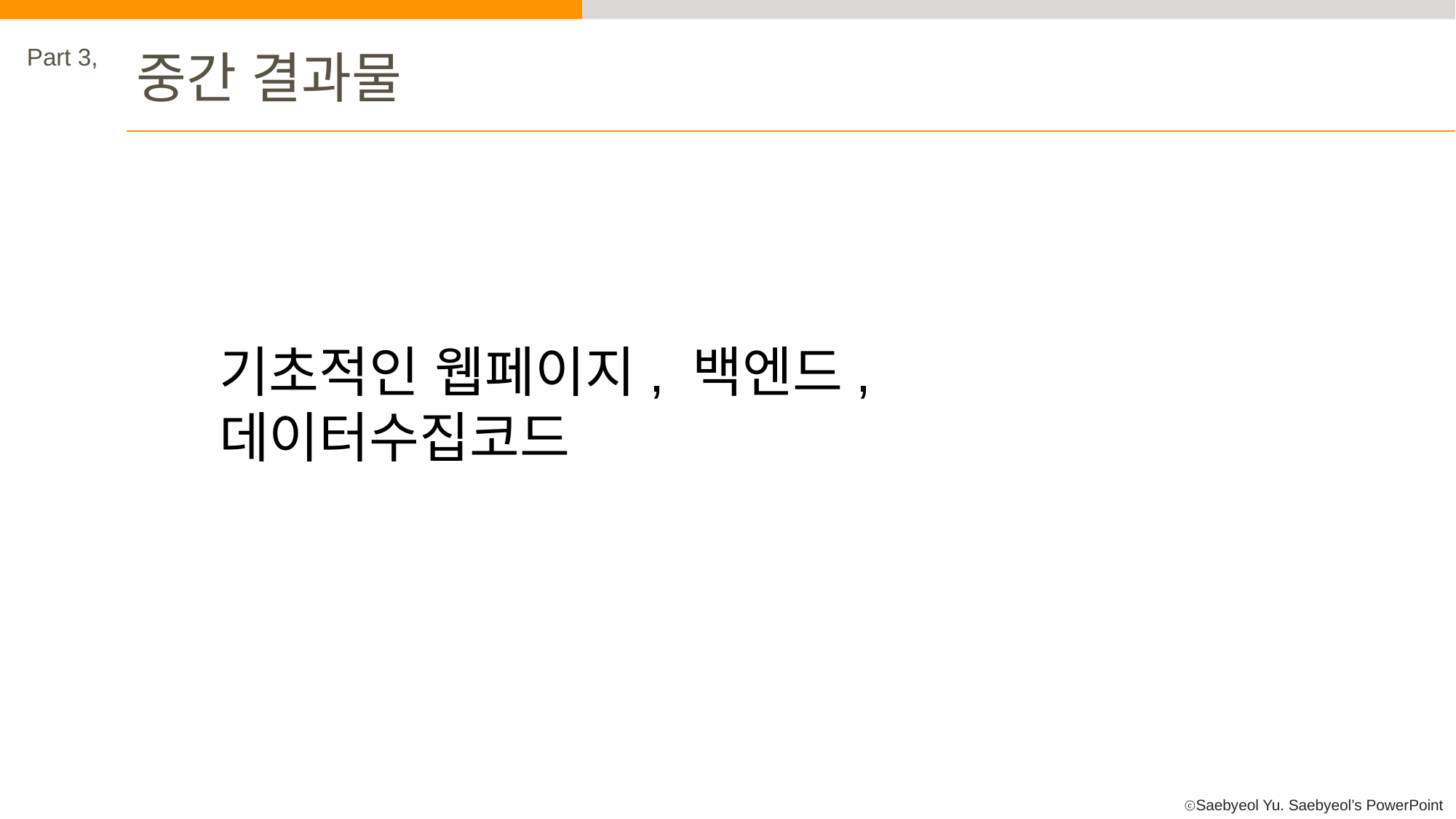

Part 3,
중간 결과물
기초적인 웹페이지, 백엔드, 데이터수집코드